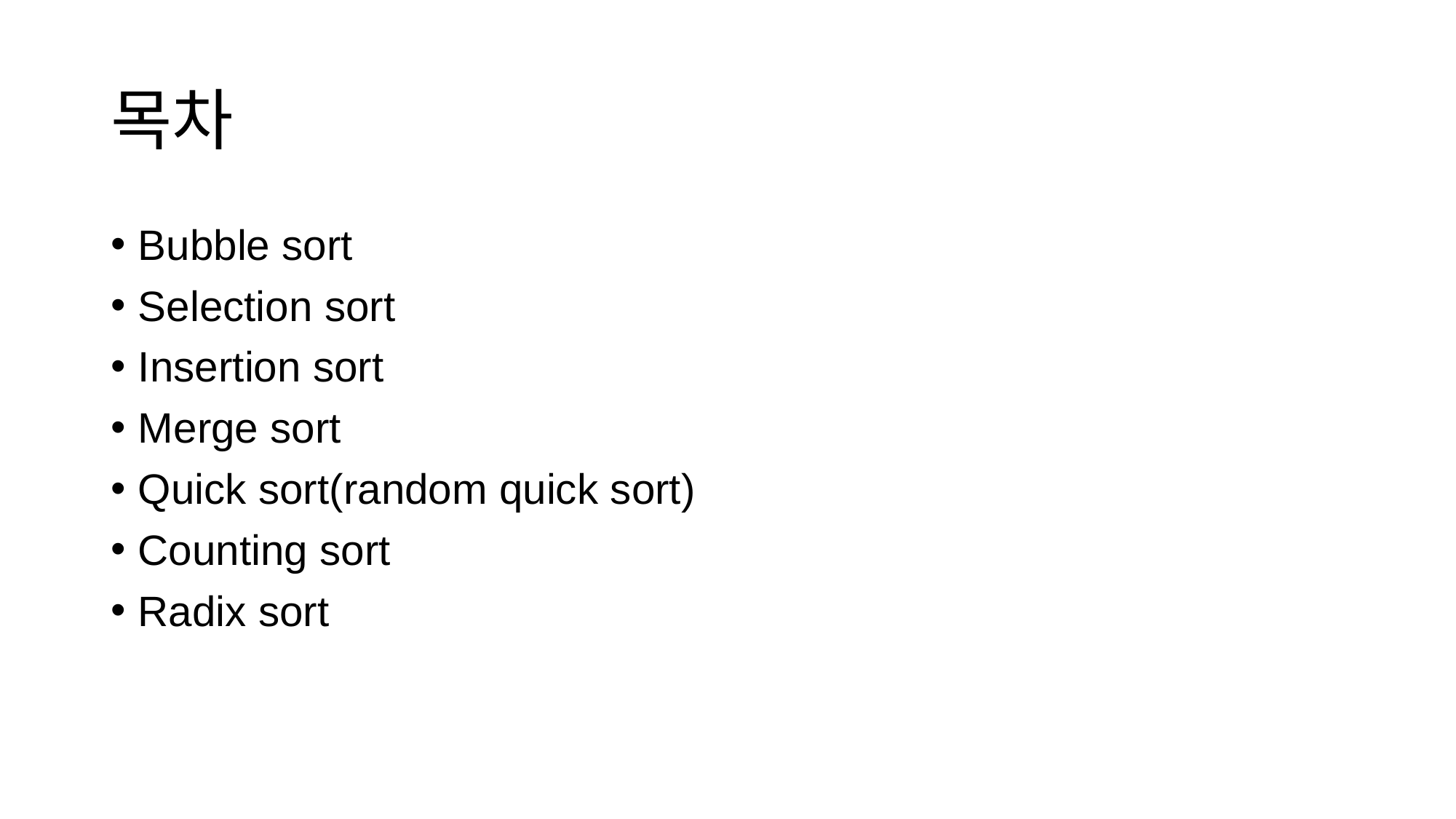

# 목차
Bubble sort
Selection sort
Insertion sort
Merge sort
Quick sort(random quick sort)
Counting sort
Radix sort